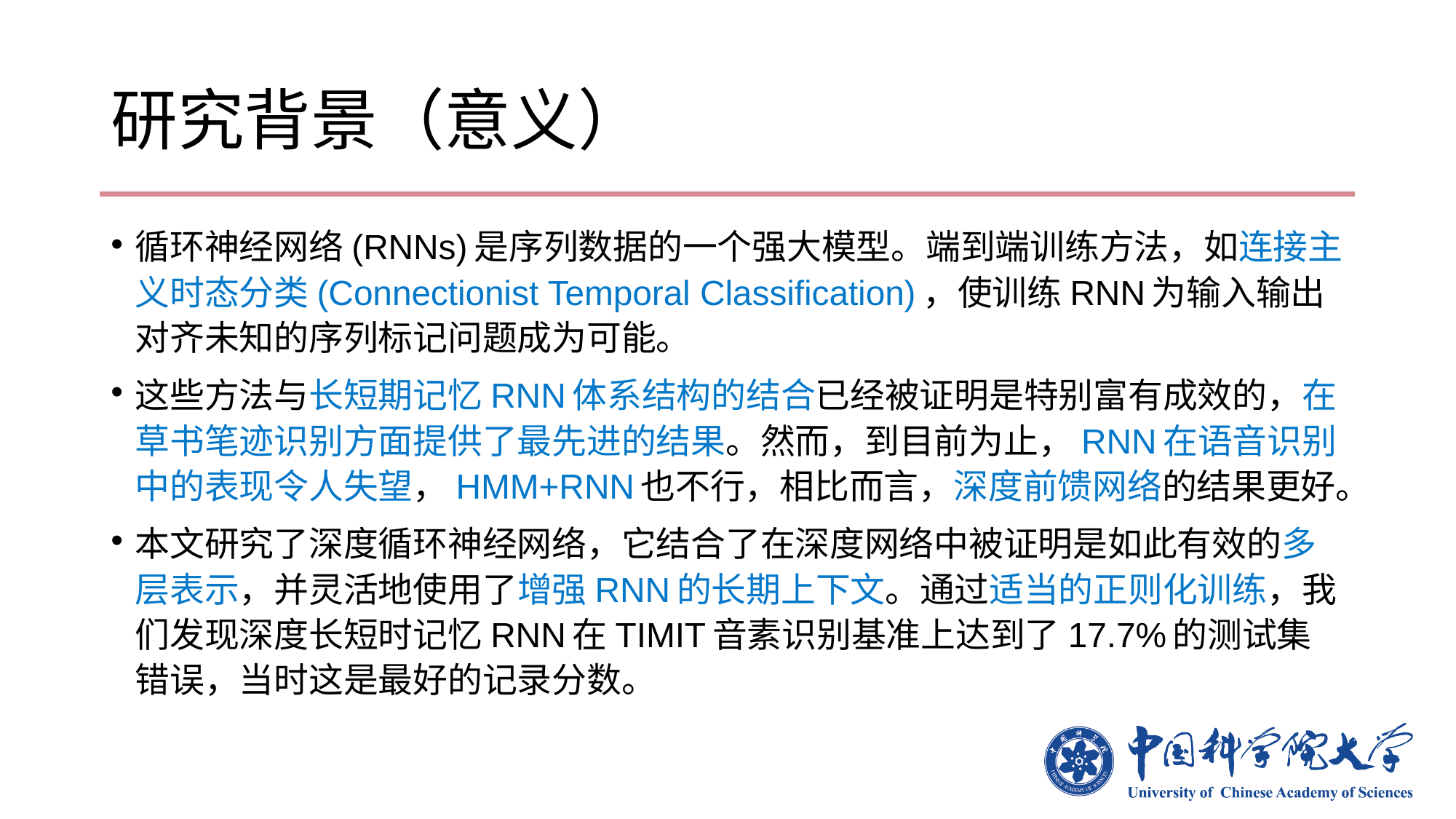

# 研究背景（意义）
循环神经网络(RNNs)是序列数据的一个强大模型。端到端训练方法，如连接主义时态分类(Connectionist Temporal Classification)，使训练RNN为输入输出对齐未知的序列标记问题成为可能。
这些方法与长短期记忆RNN体系结构的结合已经被证明是特别富有成效的，在草书笔迹识别方面提供了最先进的结果。然而，到目前为止，RNN在语音识别中的表现令人失望，HMM+RNN也不行，相比而言，深度前馈网络的结果更好。
本文研究了深度循环神经网络，它结合了在深度网络中被证明是如此有效的多层表示，并灵活地使用了增强RNN的长期上下文。通过适当的正则化训练，我们发现深度长短时记忆RNN在TIMIT音素识别基准上达到了17.7%的测试集错误，当时这是最好的记录分数。